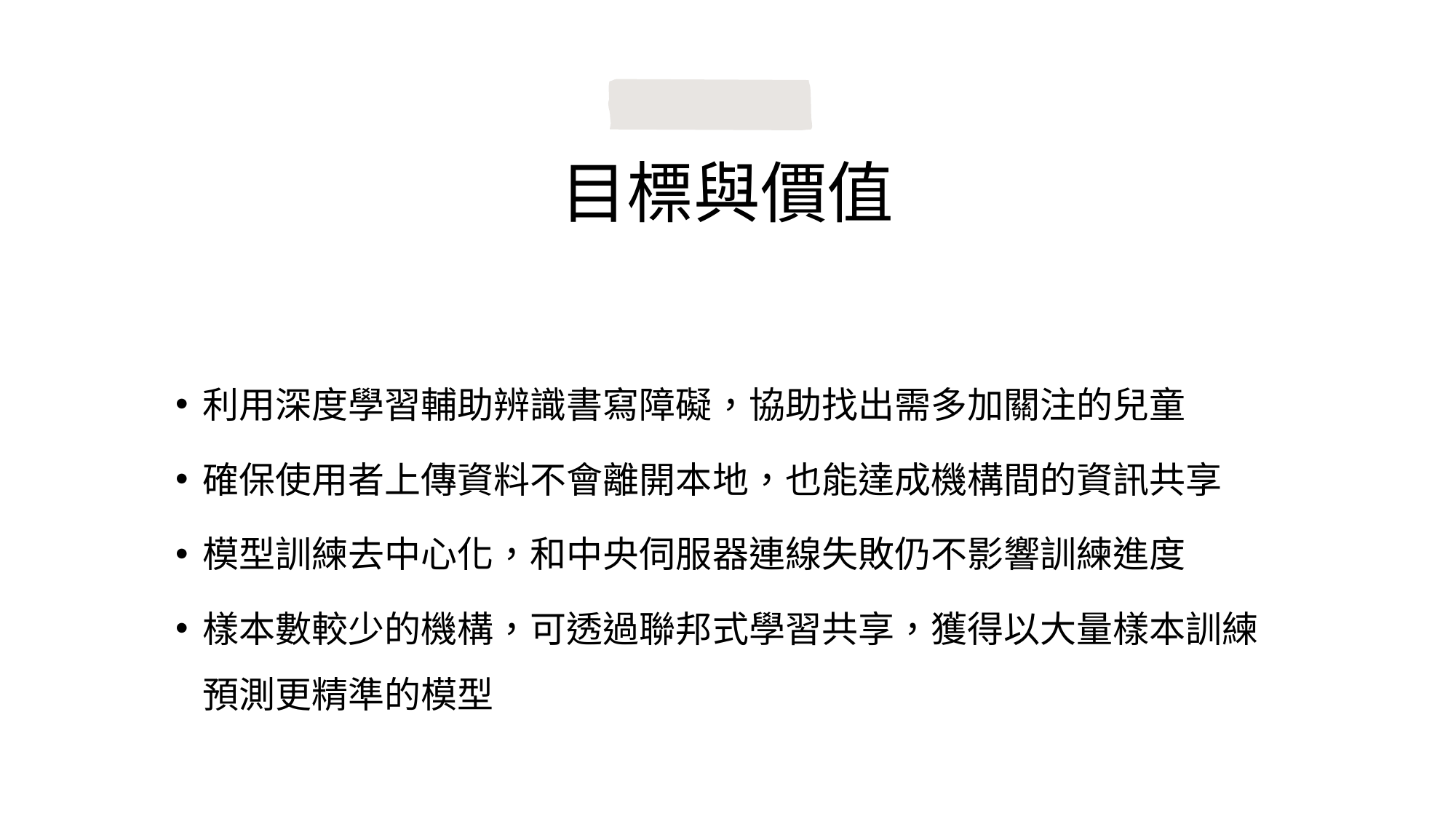

目標與價值
利用深度學習輔助辨識書寫障礙，協助找出需多加關注的兒童
確保使用者上傳資料不會離開本地，也能達成機構間的資訊共享
模型訓練去中心化，和中央伺服器連線失敗仍不影響訓練進度
樣本數較少的機構，可透過聯邦式學習共享，獲得以大量樣本訓練預測更精準的模型